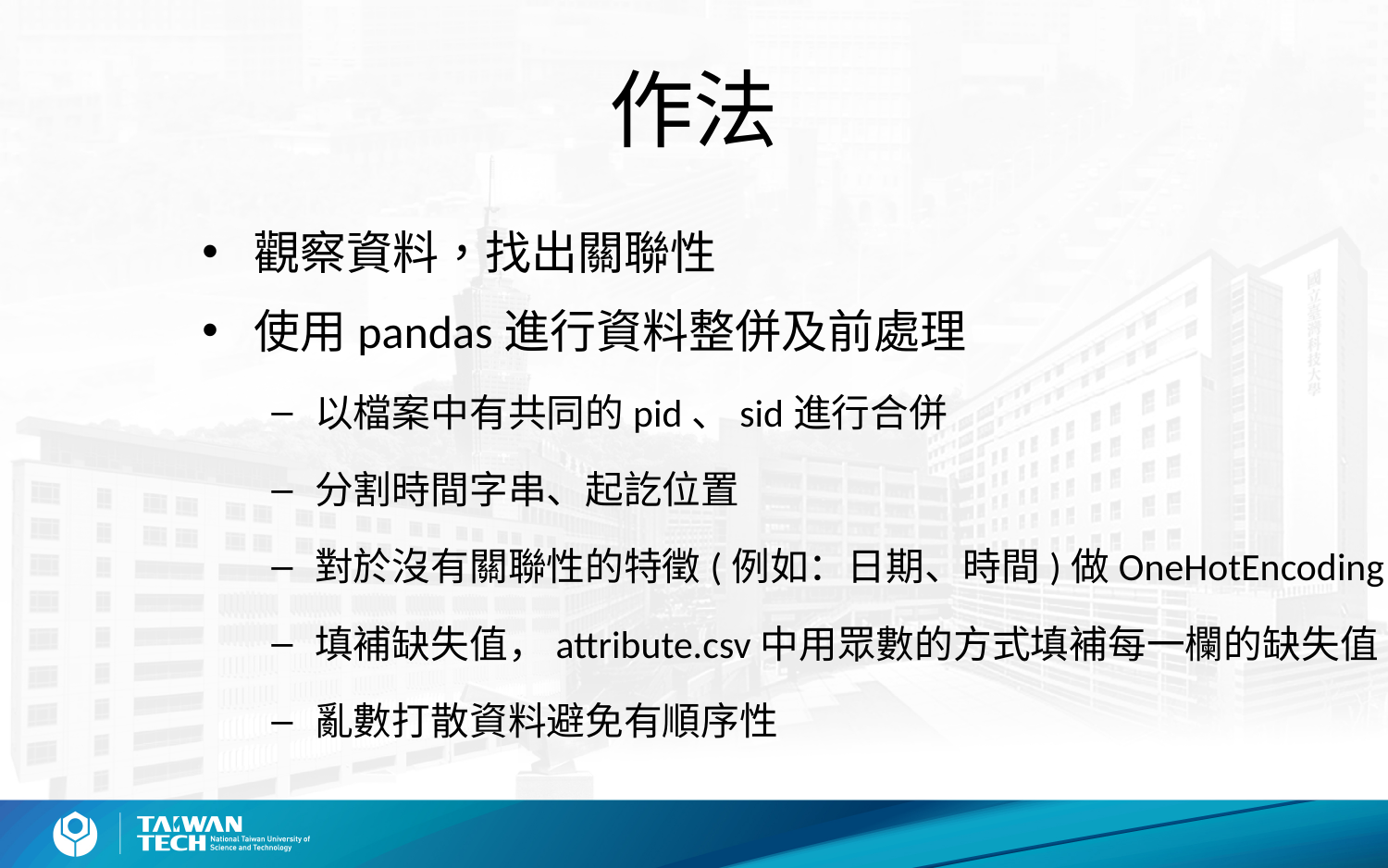

# 作法
觀察資料，找出關聯性
使用pandas進行資料整併及前處理
以檔案中有共同的pid、sid進行合併
分割時間字串、起訖位置
對於沒有關聯性的特徵(例如：日期、時間)做OneHotEncoding
填補缺失值，attribute.csv中用眾數的方式填補每一欄的缺失值
亂數打散資料避免有順序性